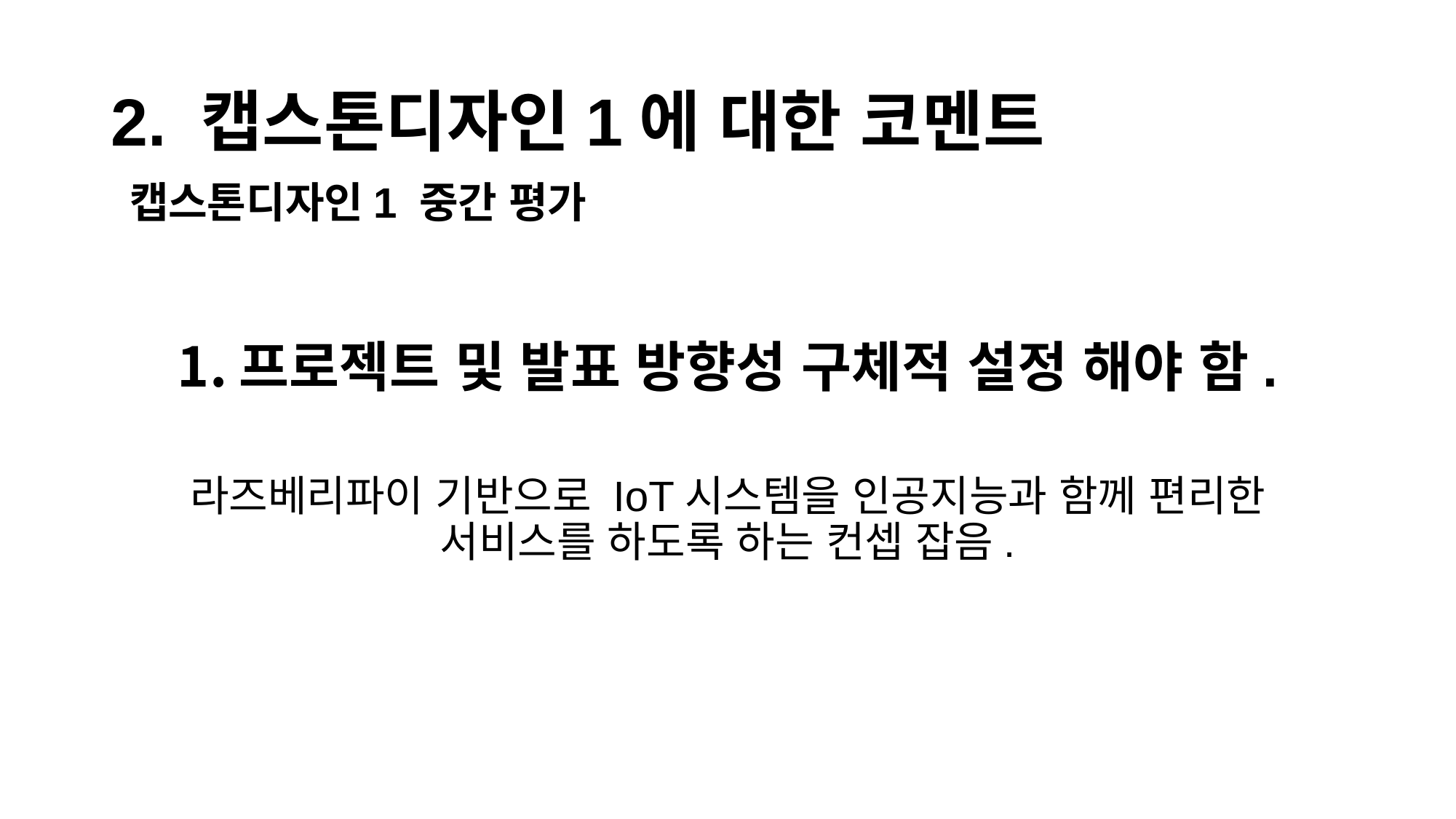

# 2. 캡스톤디자인1에 대한 코멘트 캡스톤디자인1 중간 평가

프로젝트 및 발표 방향성 구체적 설정 해야 함.

라즈베리파이 기반으로 IoT시스템을 인공지능과 함께 편리한 서비스를 하도록 하는 컨셉 잡음.